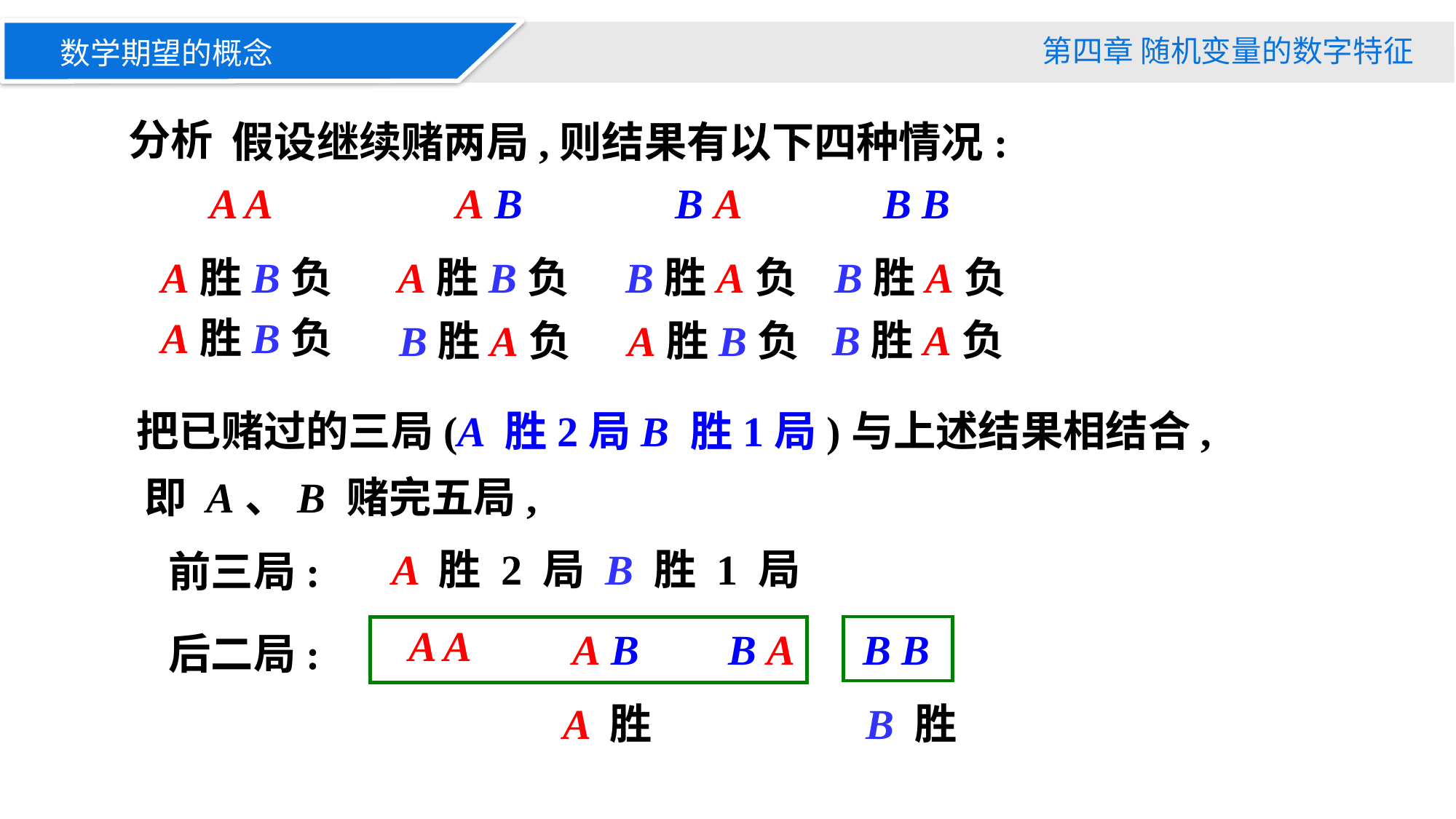

第四章 随机变量的数字特征
数学期望的概念
分析
假设继续赌两局,则结果有以下四种情况:
A A
A B
 B A
B B
A胜B负
A胜B负
B胜A负
B胜A负
A胜B负
B胜A负
B胜A负
A胜B负
把已赌过的三局(A 胜2局B 胜1局)与上述结果相结合,
即 A、B 赌完五局,
A 胜 2 局 B 胜 1 局
前三局:
A A

A B
 B A
B B
后二局:
A 胜
B 胜